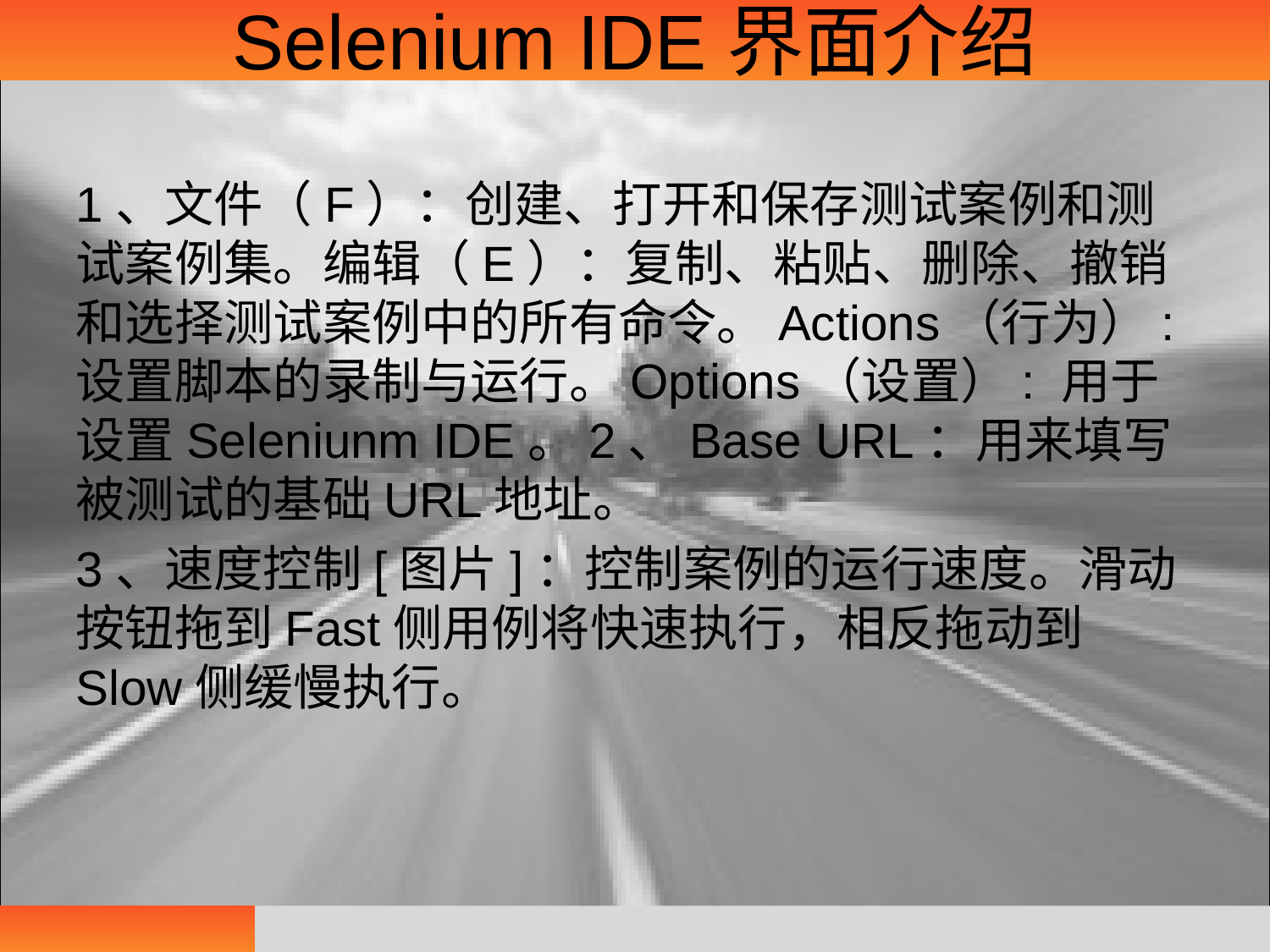

# Selenium IDE界面介绍
1、文件（F）：创建、打开和保存测试案例和测试案例集。编辑（E）：复制、粘贴、删除、撤销和选择测试案例中的所有命令。Actions（行为）:设置脚本的录制与运行。Options（设置）: 用于设置Seleniunm IDE。2、Base URL：用来填写被测试的基础URL地址。
3、速度控制[图片]：控制案例的运行速度。滑动按钮拖到Fast侧用例将快速执行，相反拖动到Slow侧缓慢执行。